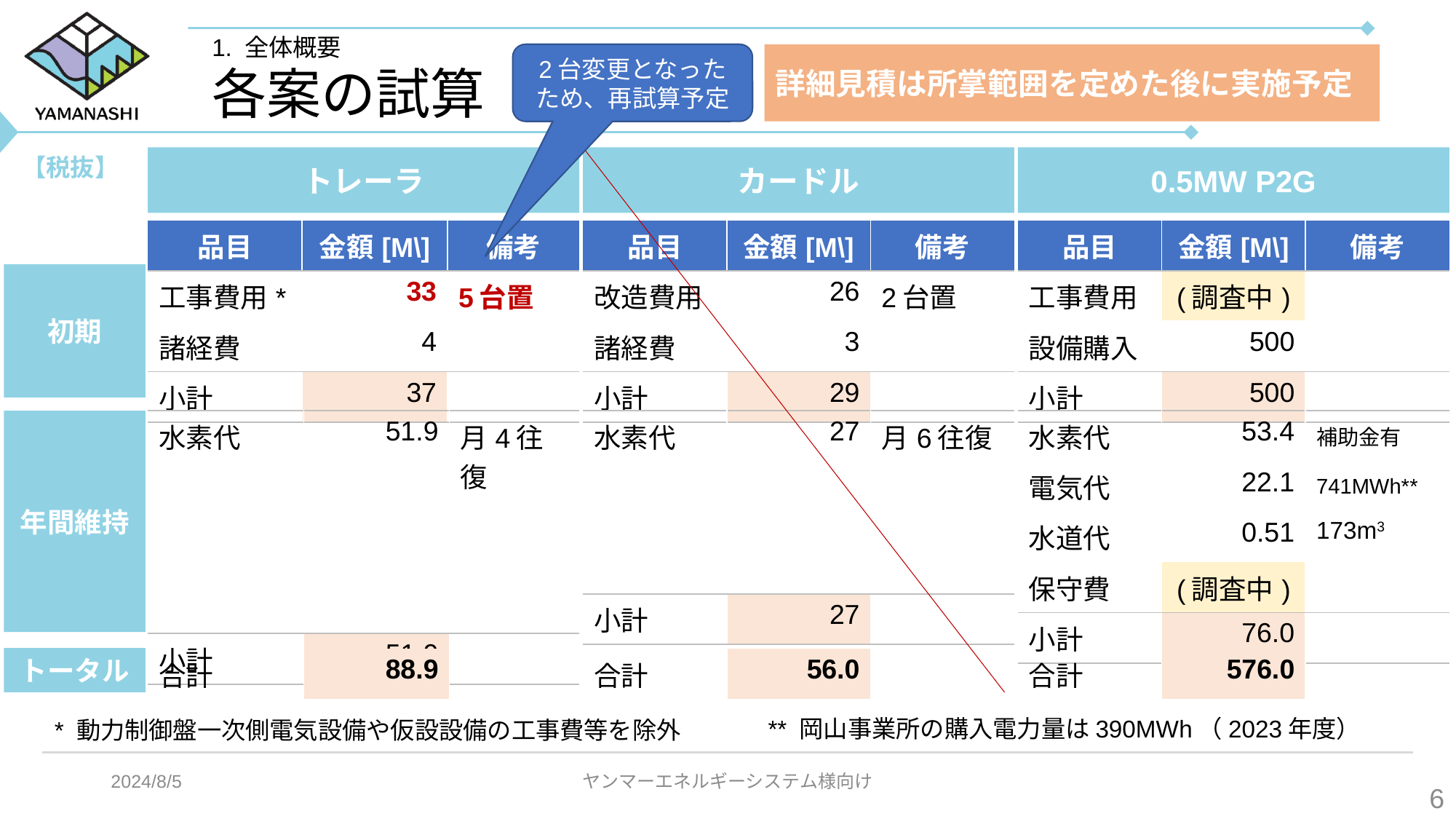

1. 全体概要
詳細見積は所掌範囲を定めた後に実施予定
2台変更となったため、再試算予定
# 各案の試算
【税抜】
カードル
0.5MW P2G
トレーラ
| 品目 | 金額[M\] | 備考 |
| --- | --- | --- |
| 工事費用\* | 33 | 5台置 |
| 諸経費 | 4 |  |
| 小計 | 37 |  |
| 品目 | 金額[M\] | 備考 |
| --- | --- | --- |
| 改造費用 | 26 | 2台置 |
| 諸経費 | 3 |  |
| 小計 | 29 |  |
| 品目 | 金額[M\] | 備考 |
| --- | --- | --- |
| 工事費用 | (調査中) |  |
| 設備購入 | 500 |  |
| 小計 | 500 |  |
初期
年間維持
| 水素代 | 53.4 | 補助金有 |
| --- | --- | --- |
| 電気代 | 22.1 | 741MWh\*\* |
| 水道代 | 0.51 | 173m3 |
| 保守費 | (調査中) |  |
| 小計 | 76.0 |  |
| 水素代 | 27 | 月6往復 |
| --- | --- | --- |
|  |  |  |
|  |  |  |
|  |  |  |
| 小計 | 27 |  |
| 水素代 | 51.9 | 月4往復 |
| --- | --- | --- |
|  |  |  |
|  |  |  |
|  |  |  |
| 小計 | 51.9 |  |
トータル
| 合計 | 88.9 |  |
| --- | --- | --- |
| 合計 | 56.0 |  |
| --- | --- | --- |
| 合計 | 576.0 |  |
| --- | --- | --- |
** 岡山事業所の購入電力量は390MWh（2023年度）
* 動力制御盤一次側電気設備や仮設設備の工事費等を除外
2024/8/5
ヤンマーエネルギーシステム様向け
6